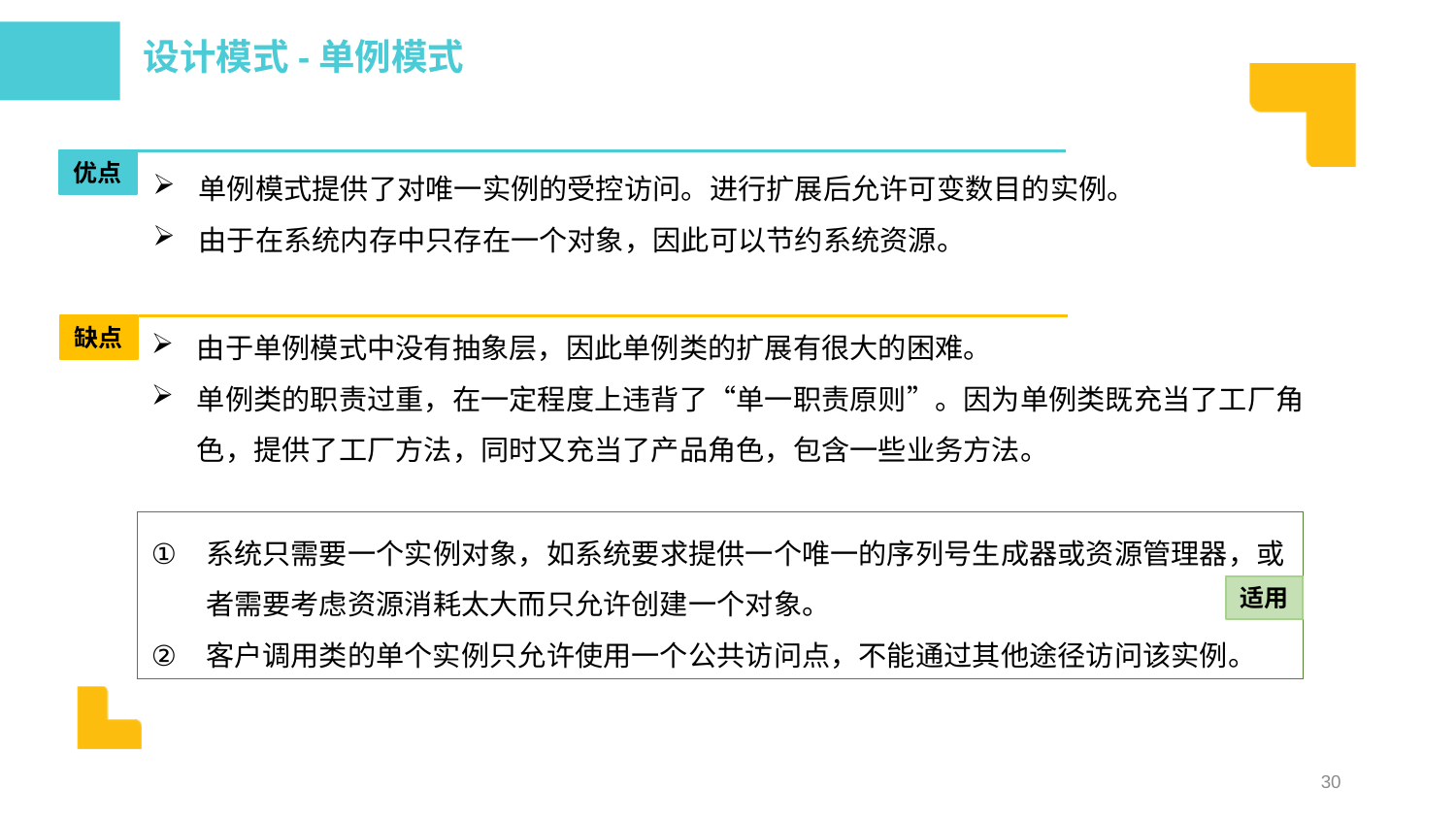

设计模式-单例模式
单例模式提供了对唯一实例的受控访问。进行扩展后允许可变数目的实例。
由于在系统内存中只存在一个对象，因此可以节约系统资源。
优点
由于单例模式中没有抽象层，因此单例类的扩展有很大的困难。
单例类的职责过重，在一定程度上违背了“单一职责原则”。因为单例类既充当了工厂角色，提供了工厂方法，同时又充当了产品角色，包含一些业务方法。

缺点
系统只需要一个实例对象，如系统要求提供一个唯一的序列号生成器或资源管理器，或者需要考虑资源消耗太大而只允许创建一个对象。
客户调用类的单个实例只允许使用一个公共访问点，不能通过其他途径访问该实例。
适用
30